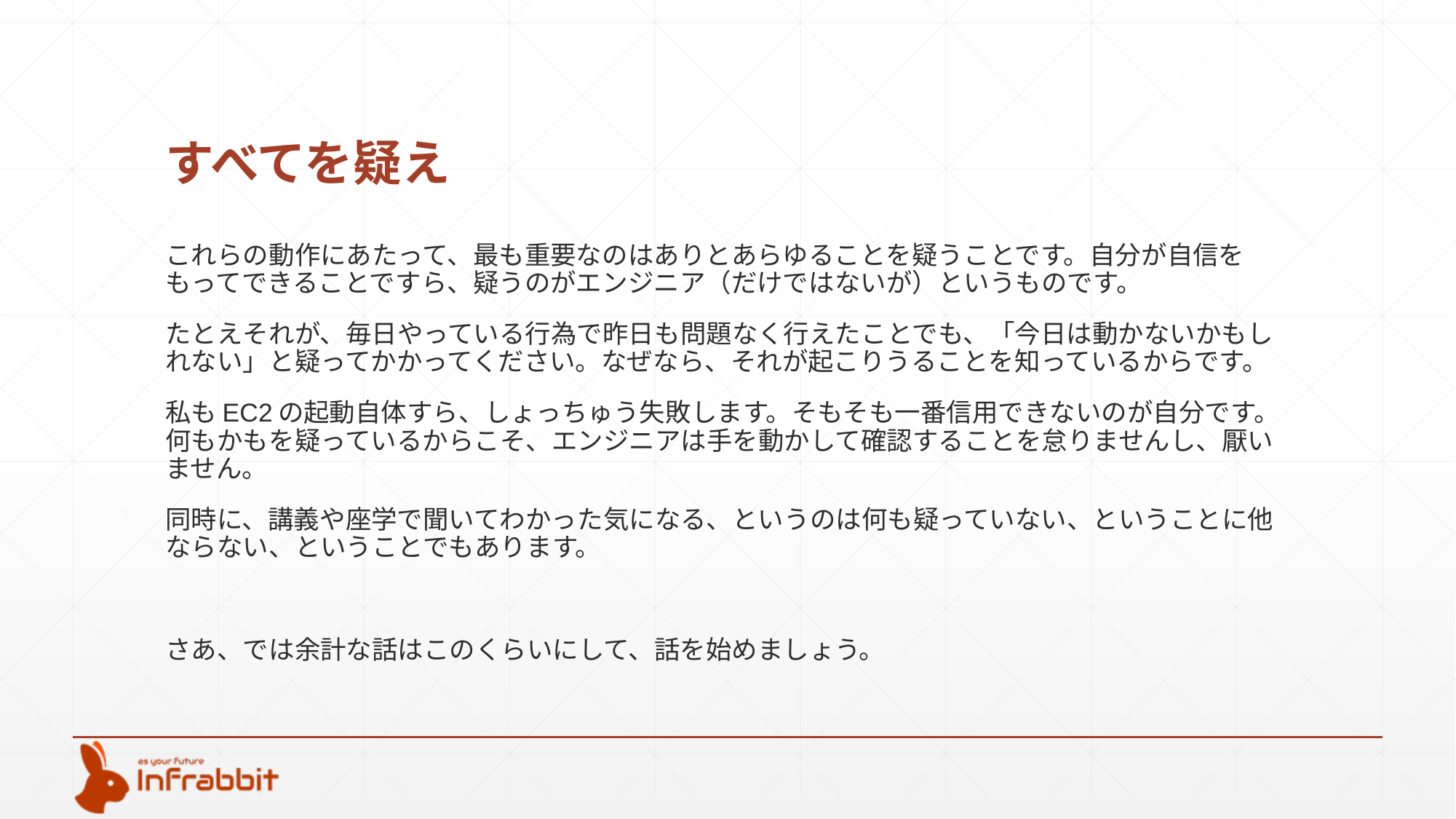

# すべてを疑え
これらの動作にあたって、最も重要なのはありとあらゆることを疑うことです。自分が自信をもってできることですら、疑うのがエンジニア（だけではないが）というものです。
たとえそれが、毎日やっている行為で昨日も問題なく行えたことでも、「今日は動かないかもしれない」と疑ってかかってください。なぜなら、それが起こりうることを知っているからです。
私もEC2の起動自体すら、しょっちゅう失敗します。そもそも一番信用できないのが自分です。何もかもを疑っているからこそ、エンジニアは手を動かして確認することを怠りませんし、厭いません。
同時に、講義や座学で聞いてわかった気になる、というのは何も疑っていない、ということに他ならない、ということでもあります。

さあ、では余計な話はこのくらいにして、話を始めましょう。